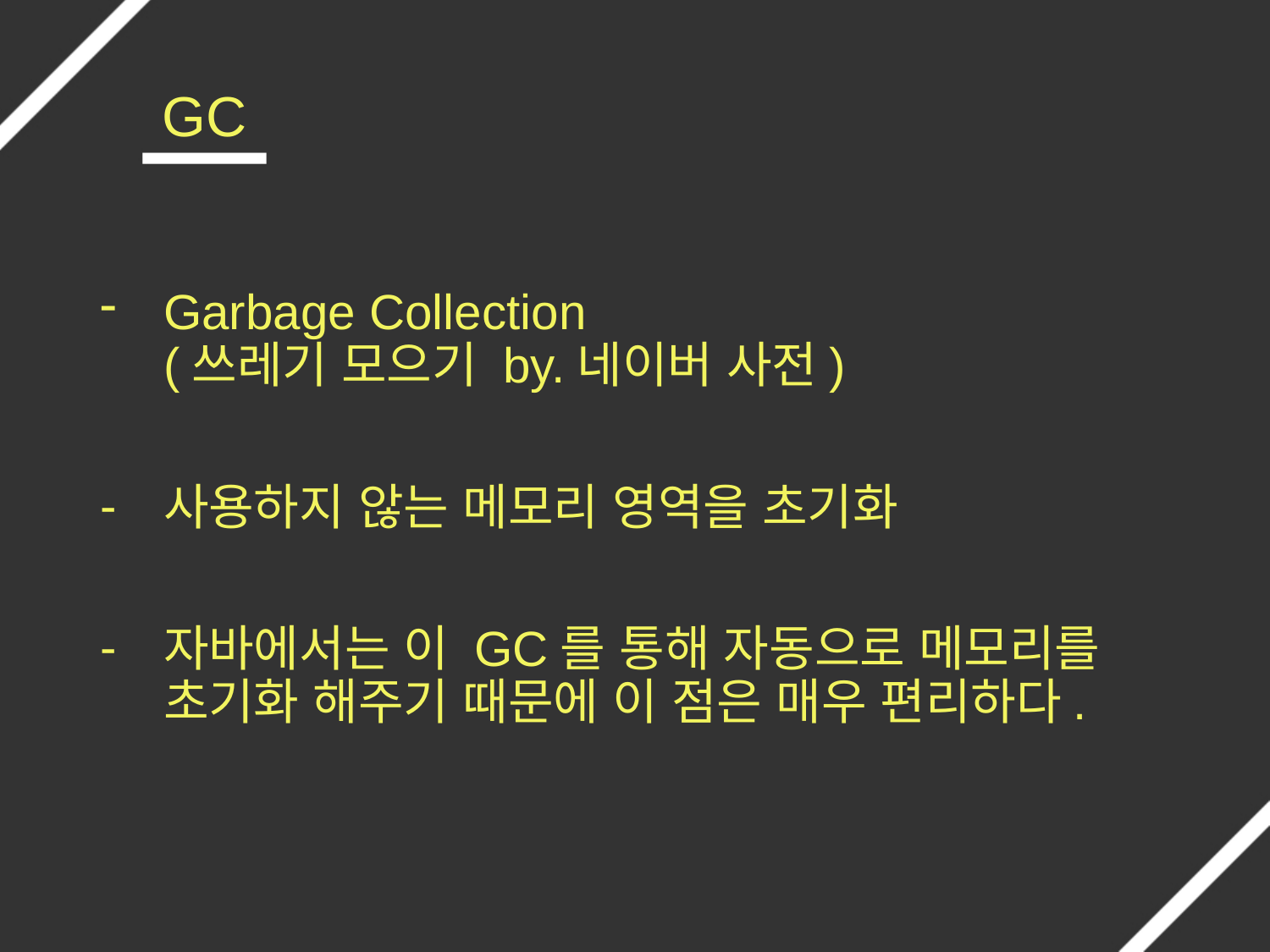

# GC

Garbage Collection
(쓰레기 모으기 by.네이버 사전)

사용하지 않는 메모리 영역을 초기화

자바에서는 이 GC를 통해 자동으로 메모리를 초기화 해주기 때문에 이 점은 매우 편리하다.